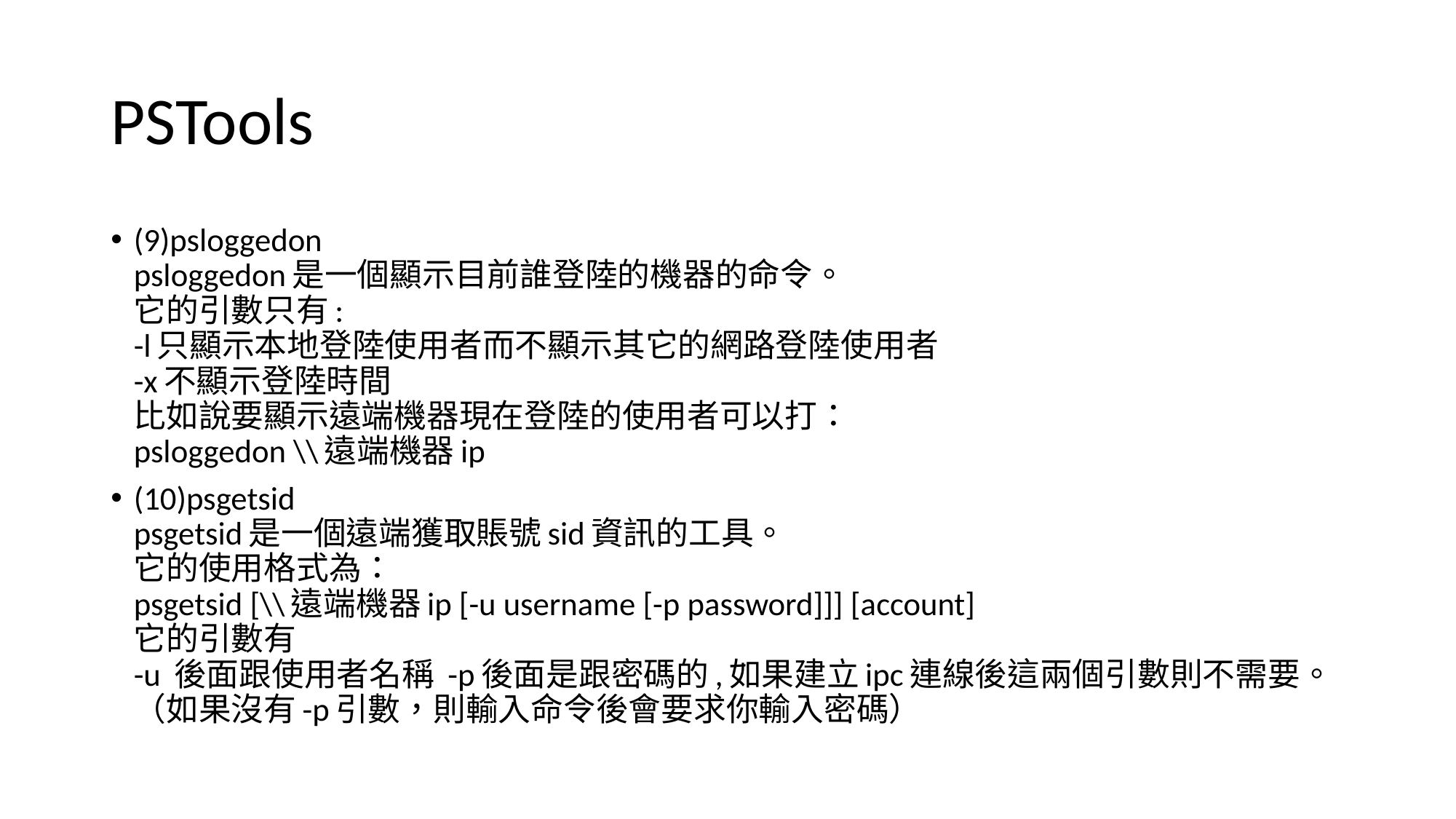

# PSTools
(9)psloggedon
psloggedon是一個顯示目前誰登陸的機器的命令。
它的引數只有:
-l只顯示本地登陸使用者而不顯示其它的網路登陸使用者
-x不顯示登陸時間
比如說要顯示遠端機器現在登陸的使用者可以打：
psloggedon \\遠端機器ip
(10)psgetsid
psgetsid是一個遠端獲取賬號sid資訊的工具。
它的使用格式為：
psgetsid [\\遠端機器ip [-u username [-p password]]] [account]
它的引數有
-u 後面跟使用者名稱 -p後面是跟密碼的,如果建立ipc連線後這兩個引數則不需要。（如果沒有-p引數，則輸入命令後會要求你輸入密碼）